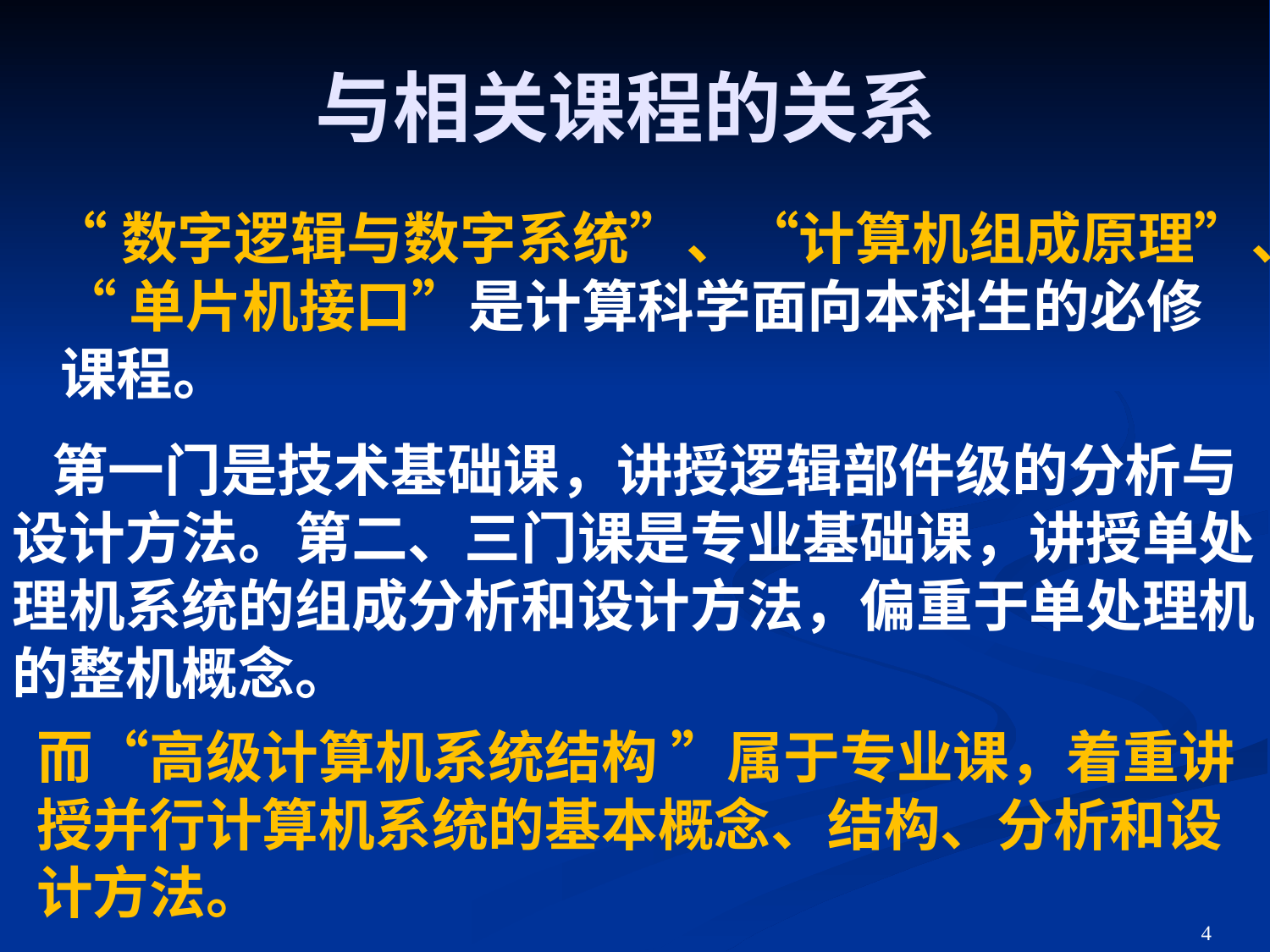

# 与相关课程的关系
   “数字逻辑与数字系统”、“计算机组成原理”、“ 单片机接口”是计算科学面向本科生的必修课程。
  第一门是技术基础课，讲授逻辑部件级的分析与设计方法。第二、三门课是专业基础课，讲授单处理机系统的组成分析和设计方法，偏重于单处理机的整机概念。
而“高级计算机系统结构 ”属于专业课，着重讲授并行计算机系统的基本概念、结构、分析和设计方法。
4